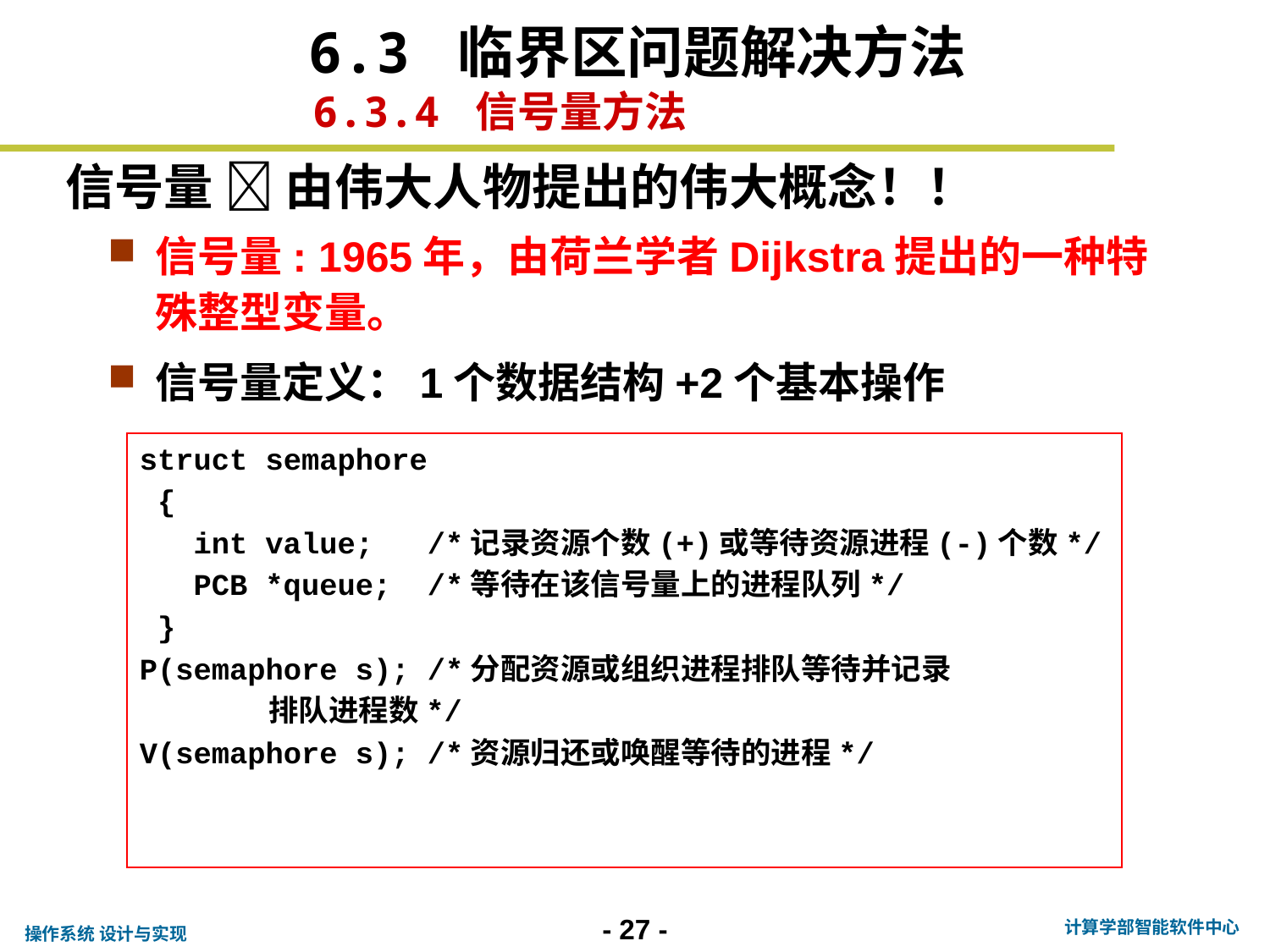

6.3 临界区问题解决方法
6.3.4 信号量方法
# 信号量 − 由伟大人物提出的伟大概念！！
信号量: 1965年，由荷兰学者Dijkstra提出的一种特殊整型变量。
信号量定义：1个数据结构+2个基本操作
struct semaphore
 {
   int value;   /*记录资源个数(+)或等待资源进程(-)个数*/
   PCB *queue;  /*等待在该信号量上的进程队列*/
 }
P(semaphore s); /*分配资源或组织进程排队等待并记录
                  排队进程数*/
V(semaphore s); /*资源归还或唤醒等待的进程*/